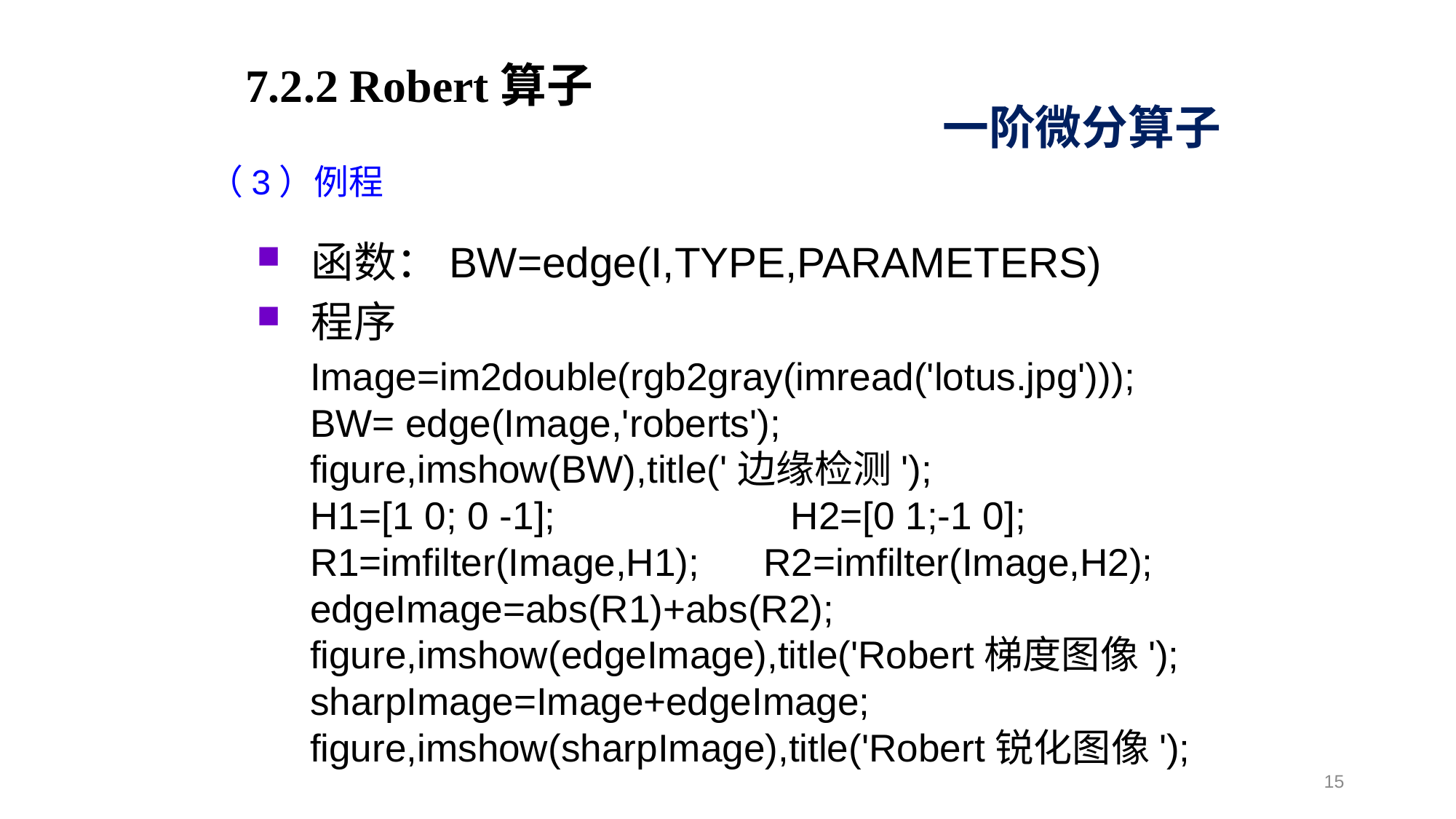

7.2.2 Robert算子
一阶微分算子
（3）例程
函数：BW=edge(I,TYPE,PARAMETERS)
程序
Image=im2double(rgb2gray(imread('lotus.jpg')));
BW= edge(Image,'roberts');
figure,imshow(BW),title('边缘检测');
H1=[1 0; 0 -1];                      H2=[0 1;-1 0];
R1=imfilter(Image,H1);      R2=imfilter(Image,H2);
edgeImage=abs(R1)+abs(R2);
figure,imshow(edgeImage),title('Robert梯度图像');
sharpImage=Image+edgeImage;
figure,imshow(sharpImage),title('Robert锐化图像');
15